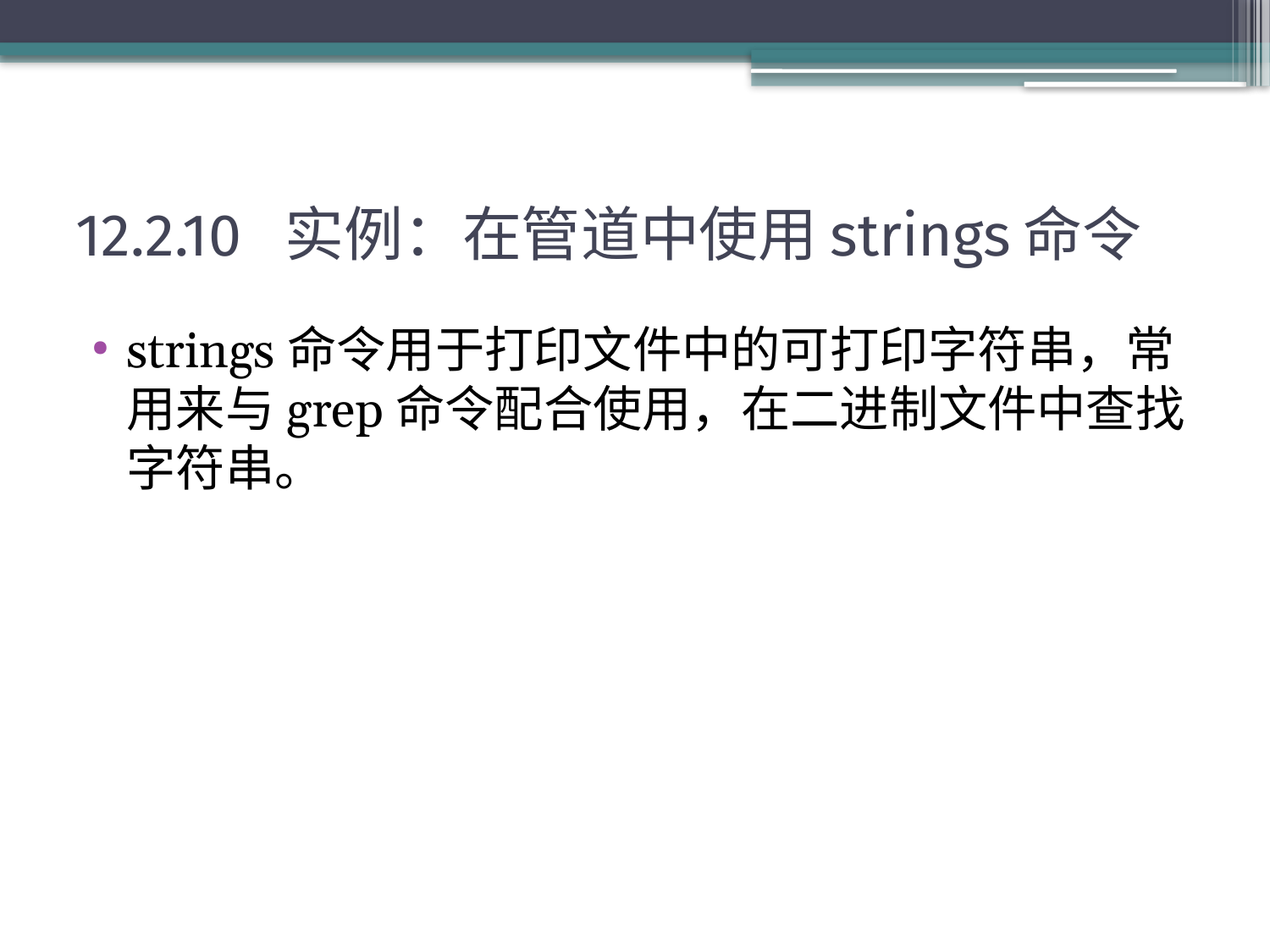

# 12.2.10  实例：在管道中使用strings命令
strings命令用于打印文件中的可打印字符串，常用来与grep命令配合使用，在二进制文件中查找字符串。